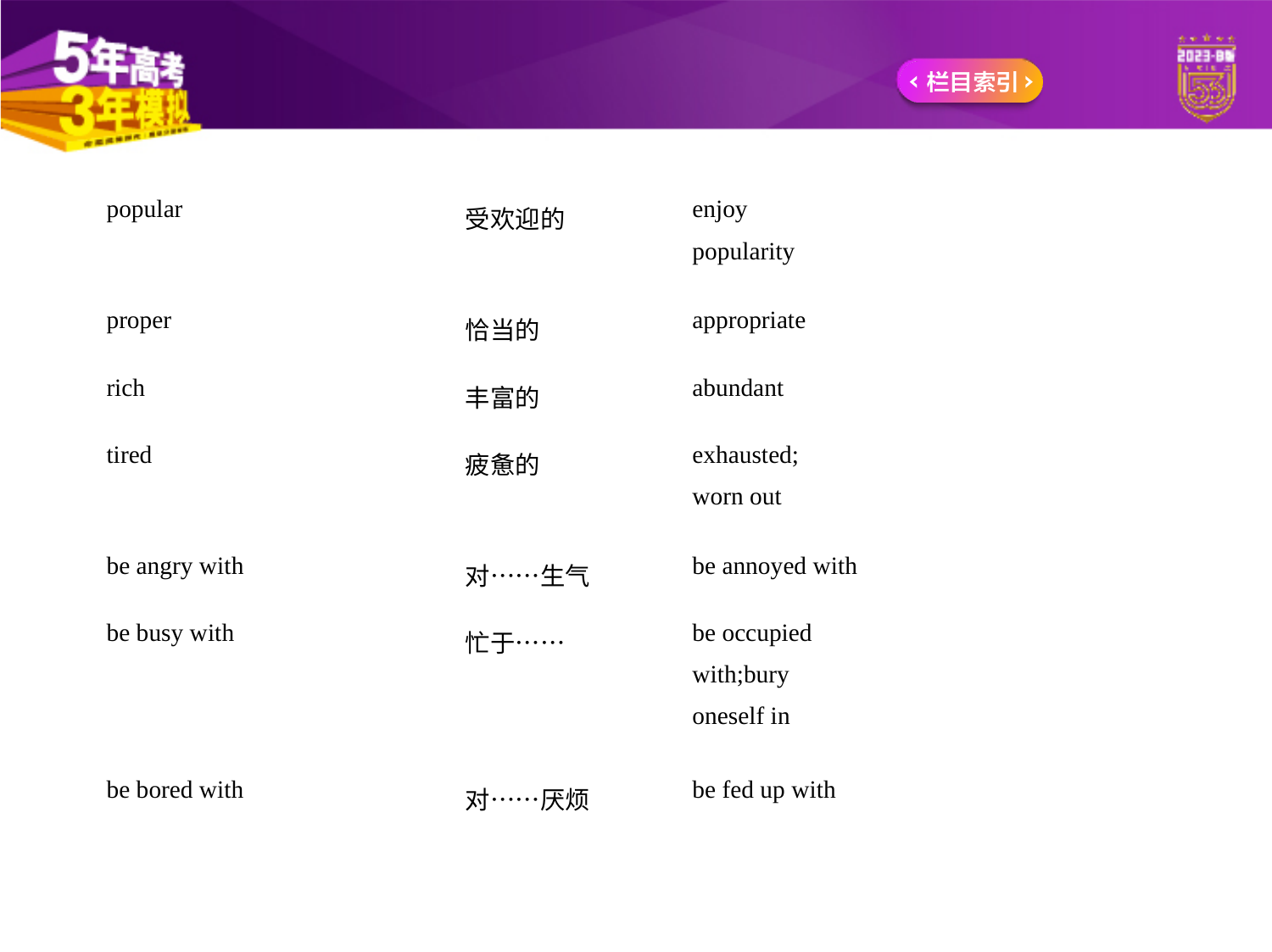

| popular | 受欢迎的 | enjoy popularity |
| --- | --- | --- |
| proper | 恰当的 | appropriate |
| rich | 丰富的 | abundant |
| tired | 疲惫的 | exhausted; worn out |
| be angry with | 对……生气 | be annoyed with |
| be busy with | 忙于…… | be occupied with;bury oneself in |
| be bored with | 对……厌烦 | be fed up with |